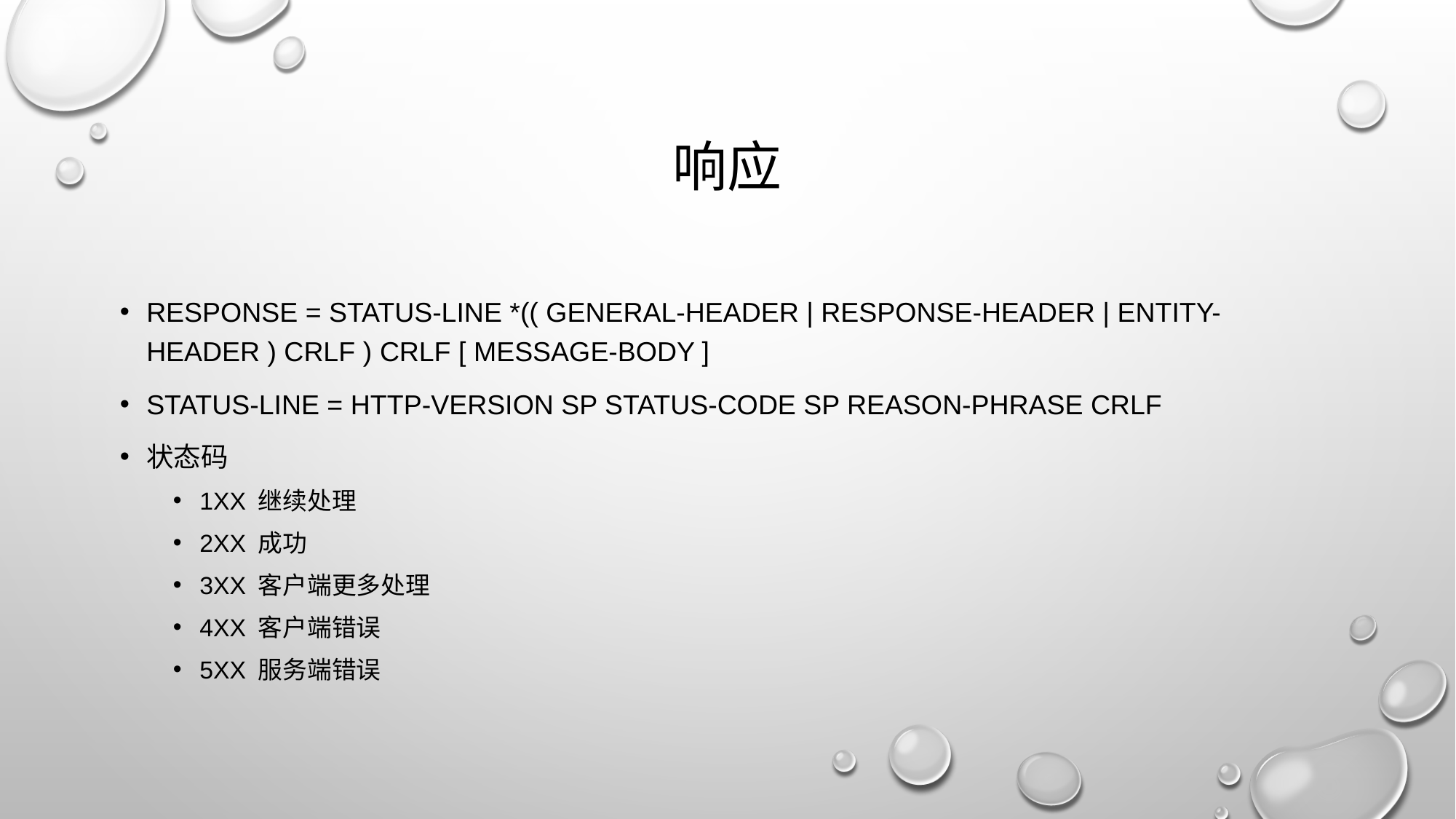

# 响应
Response = Status-Line *(( general-header | response-header | entity-header ) CRLF ) CRLF [ message-body ]
Status-Line = HTTP-Version SP Status-Code SP Reason-Phrase CRLF
状态码
1XX 继续处理
2XX 成功
3XX 客户端更多处理
4XX 客户端错误
5xx 服务端错误